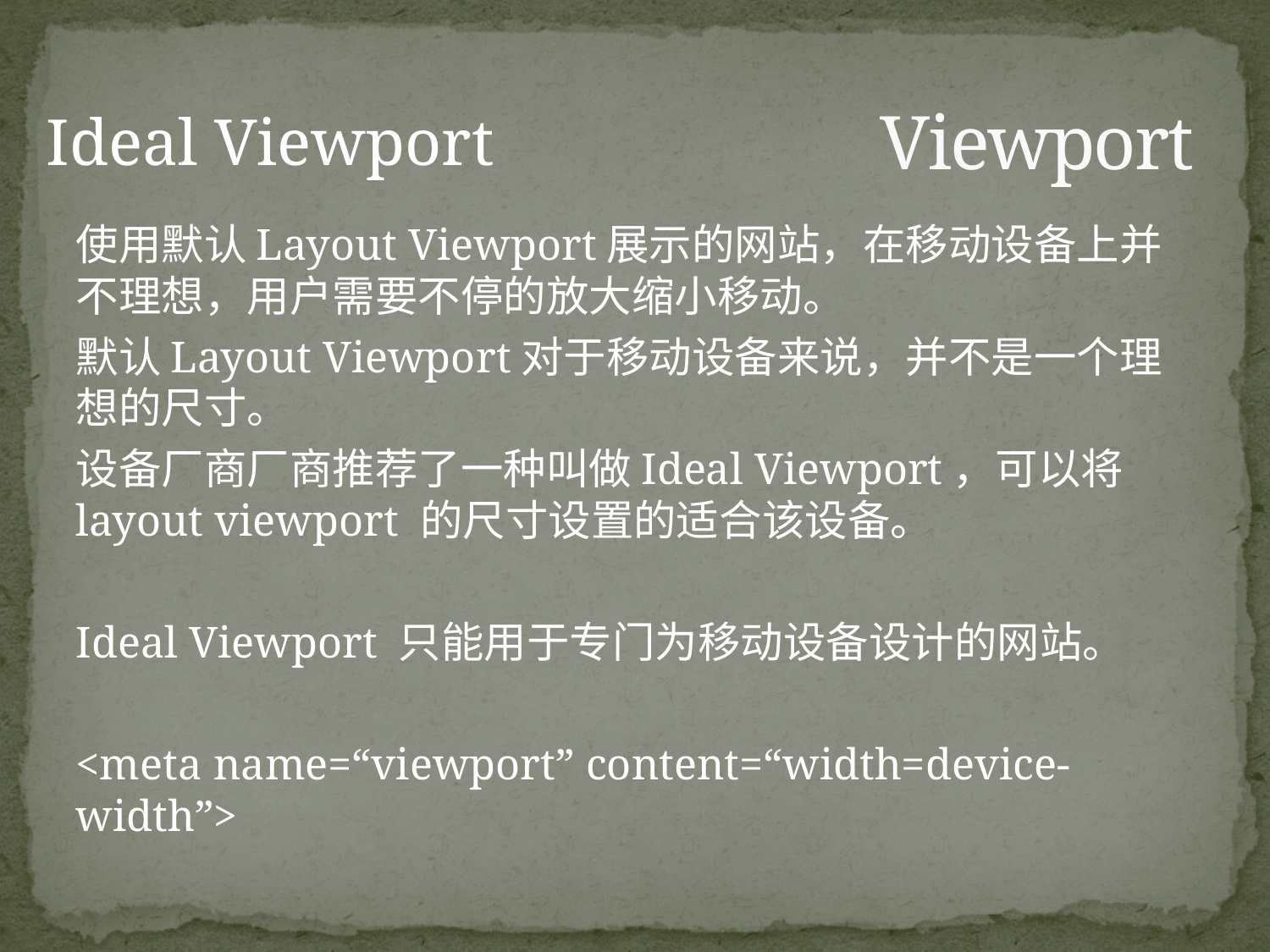

# Viewport
Ideal Viewport
使用默认Layout Viewport展示的网站，在移动设备上并不理想，用户需要不停的放大缩小移动。
默认Layout Viewport对于移动设备来说，并不是一个理想的尺寸。
设备厂商厂商推荐了一种叫做Ideal Viewport，可以将layout viewport 的尺寸设置的适合该设备。

Ideal Viewport 只能用于专门为移动设备设计的网站。

<meta name=“viewport” content=“width=device-width”>